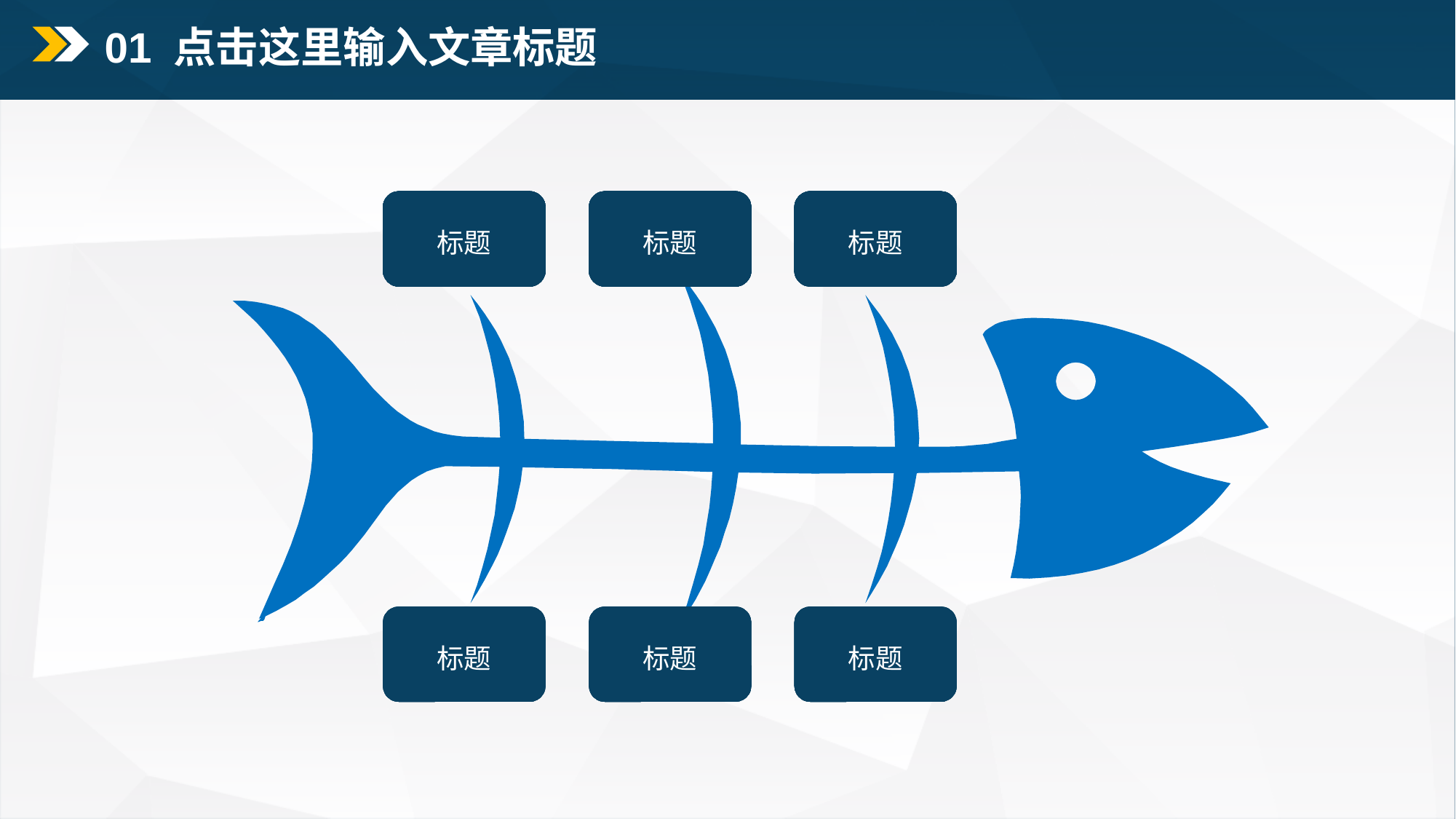

01 点击这里输入文章标题

专注
专注
专注
专注
专注
专注
专注
专注
专注
专注
标题
自我认知
自我认知
自我认知
自我认知
自我认知
自我认知
自我认知
自我认知
自我认知
自我认知
标题
驾驭
驾驭
驾驭
驾驭
驾驭
驾驭
驾驭
驾驭
标题

成就
成就
成就
成就
标题
同理心
同理心
同理心
同理心
标题
善念
善念
善念
善念
标题